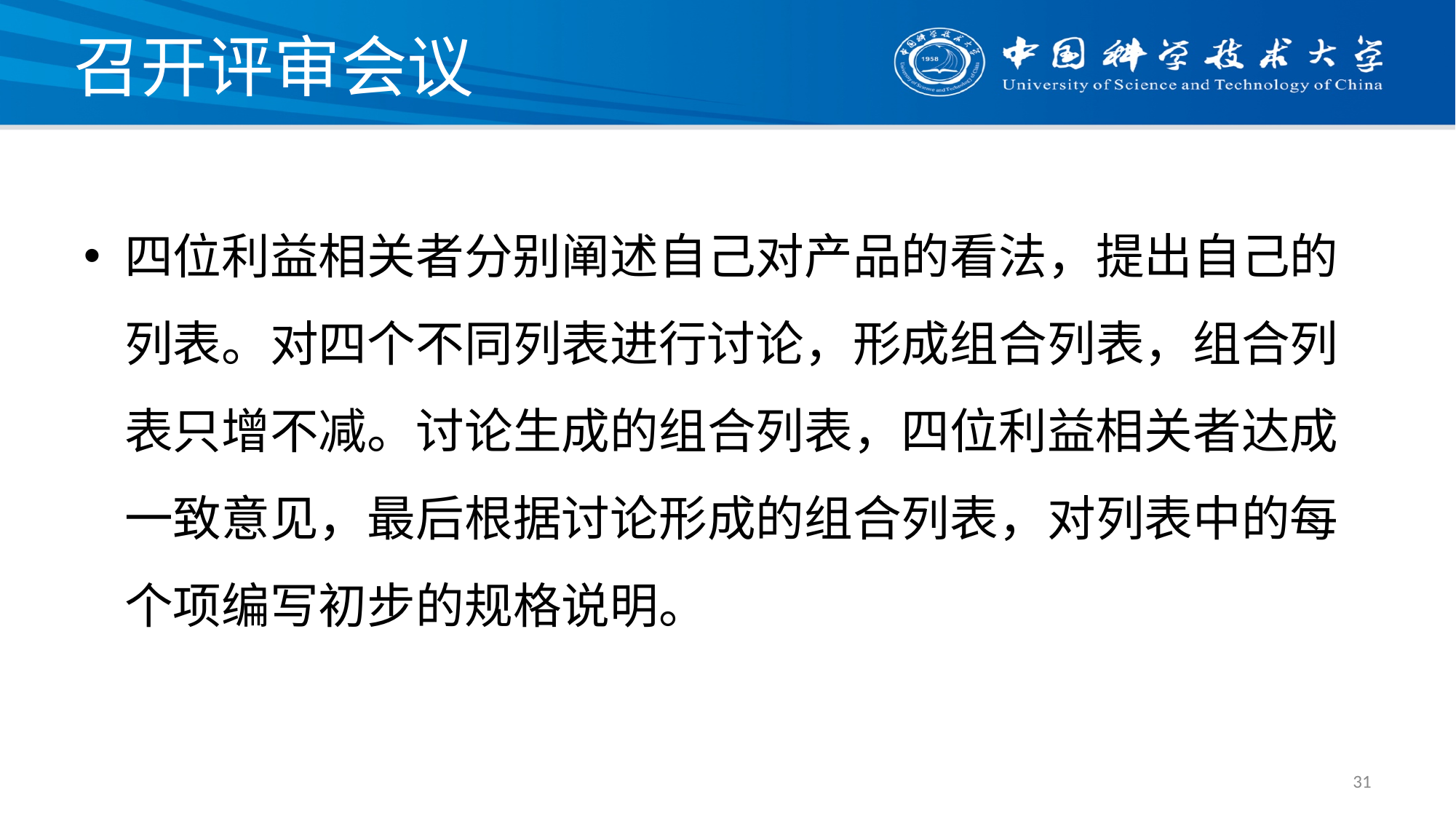

# 召开评审会议
四位利益相关者分别阐述自己对产品的看法，提出自己的列表。对四个不同列表进行讨论，形成组合列表，组合列表只增不减。讨论生成的组合列表，四位利益相关者达成一致意见，最后根据讨论形成的组合列表，对列表中的每个项编写初步的规格说明。

31